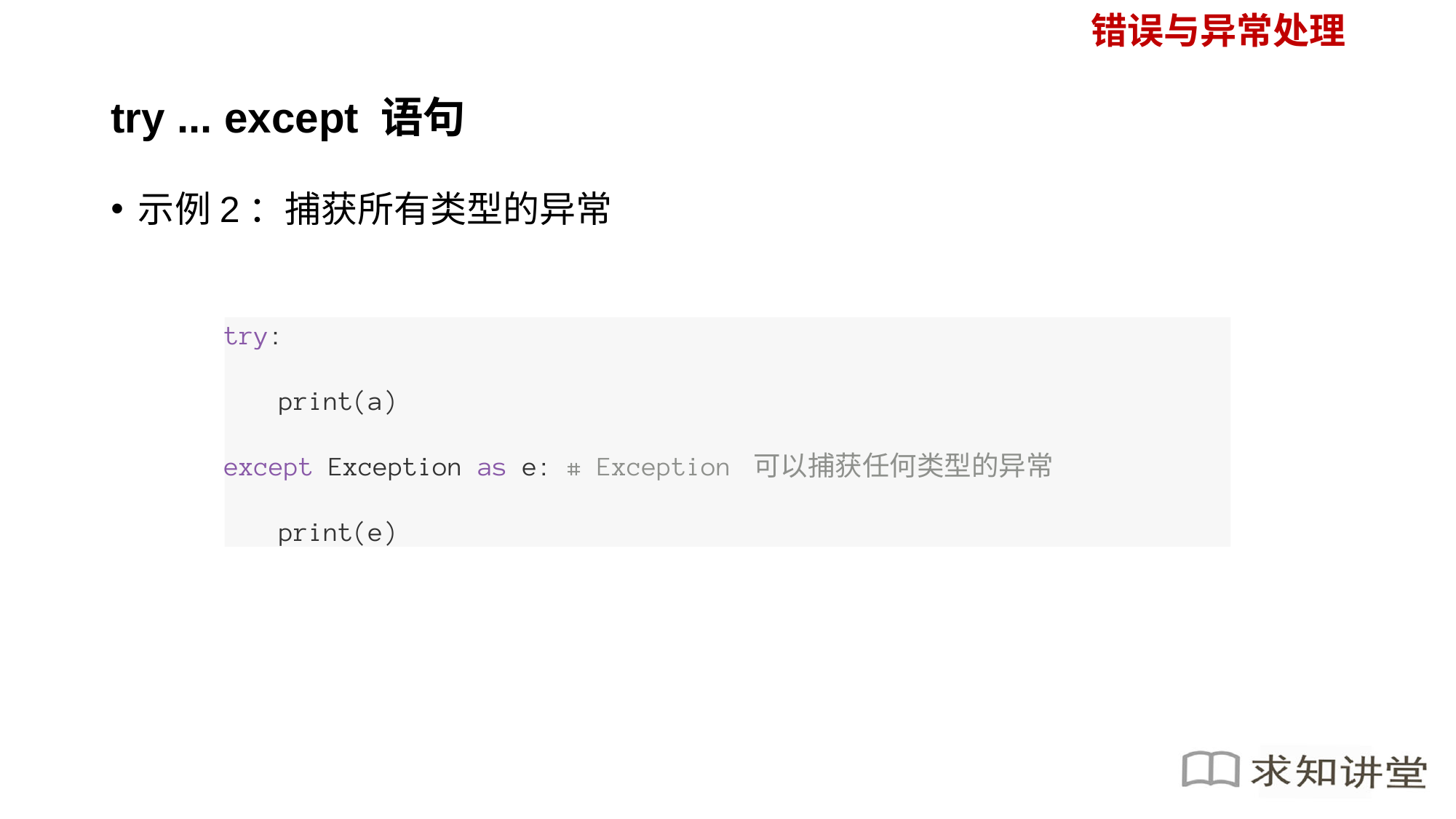

错误与异常处理
# try ... except 语句
示例2：捕获所有类型的异常

try:

print(a)

except Exception as e: # Exception 可以捕获任何类型的异常

print(e)